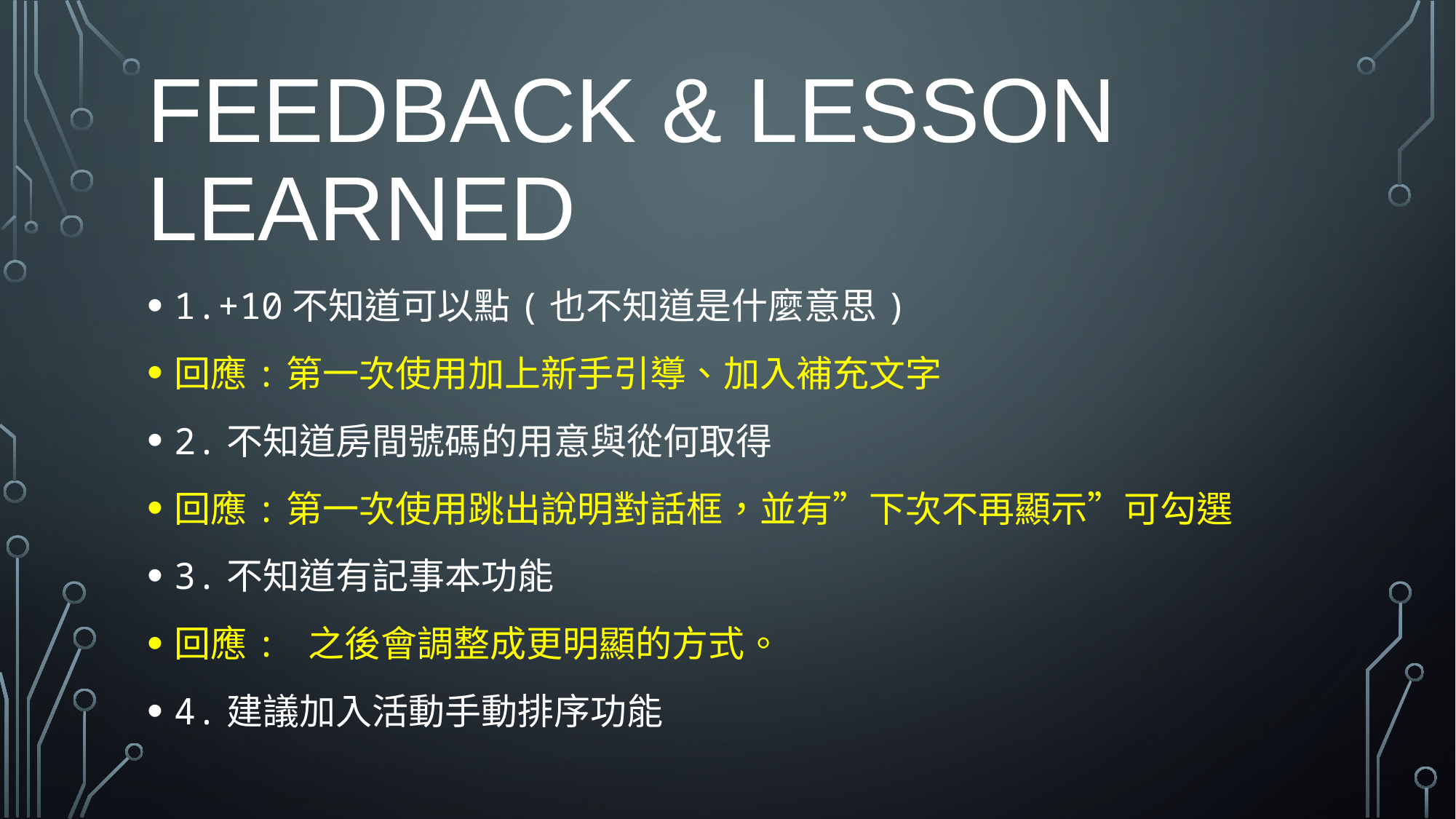

# Feedback & Lesson Learned
1.+10不知道可以點(也不知道是什麼意思)
回應:第一次使用加上新手引導、加入補充文字
2.不知道房間號碼的用意與從何取得
回應:第一次使用跳出說明對話框，並有”下次不再顯示”可勾選
3.不知道有記事本功能
回應: 之後會調整成更明顯的方式。
4.建議加入活動手動排序功能